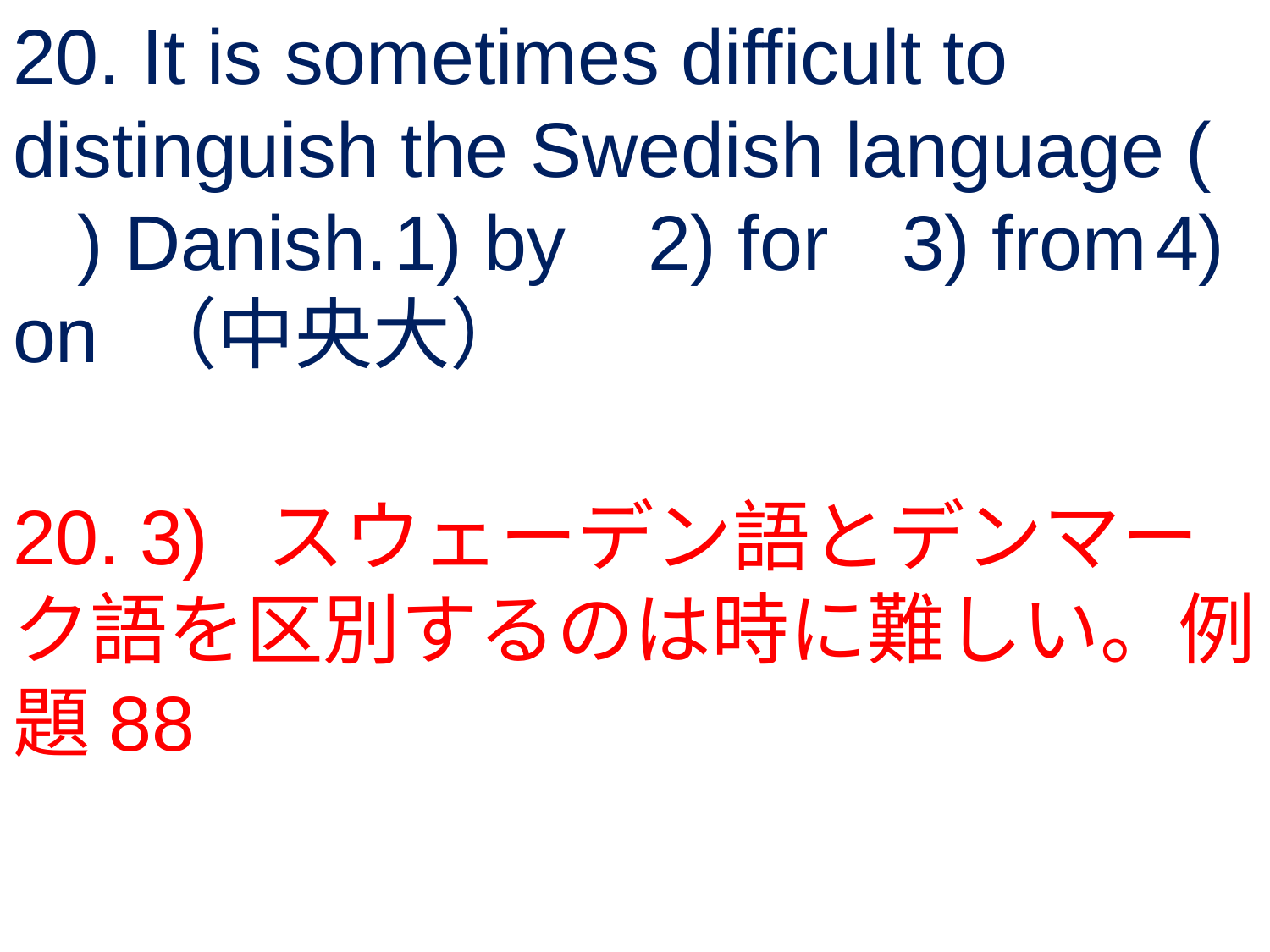

# 20. It is sometimes difficult to distinguish the Swedish language (      ) Danish.	1) by	2) for	3) from	4) on	（中央大）
20.	3) 	スウェーデン語とデンマーク語を区別するのは時に難しい。例題88